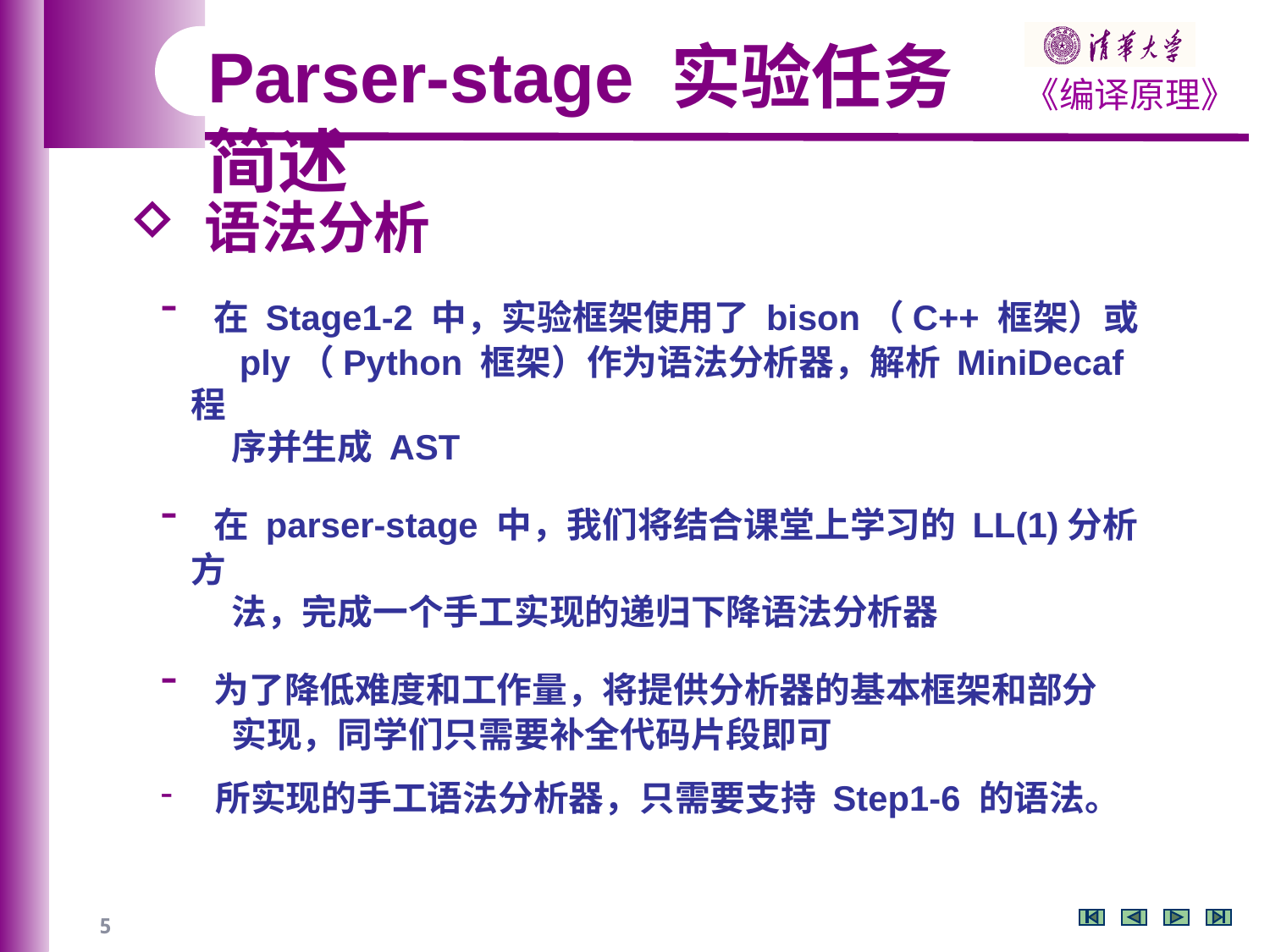

Parser-stage 实验任务简述
 语法分析

 在 Stage1-2 中，实验框架使用了 bison（C++ 框架）或
     ply（Python 框架）作为语法分析器，解析 MiniDecaf 程
    序并生成 AST

 在 parser-stage 中，我们将结合课堂上学习的 LL(1)分析方
    法，完成一个手工实现的递归下降语法分析器

 为了降低难度和工作量，将提供分析器的基本框架和部分
    实现，同学们只需要补全代码片段即可

  所实现的手工语法分析器，只需要支持 Step1-6 的语法。
5